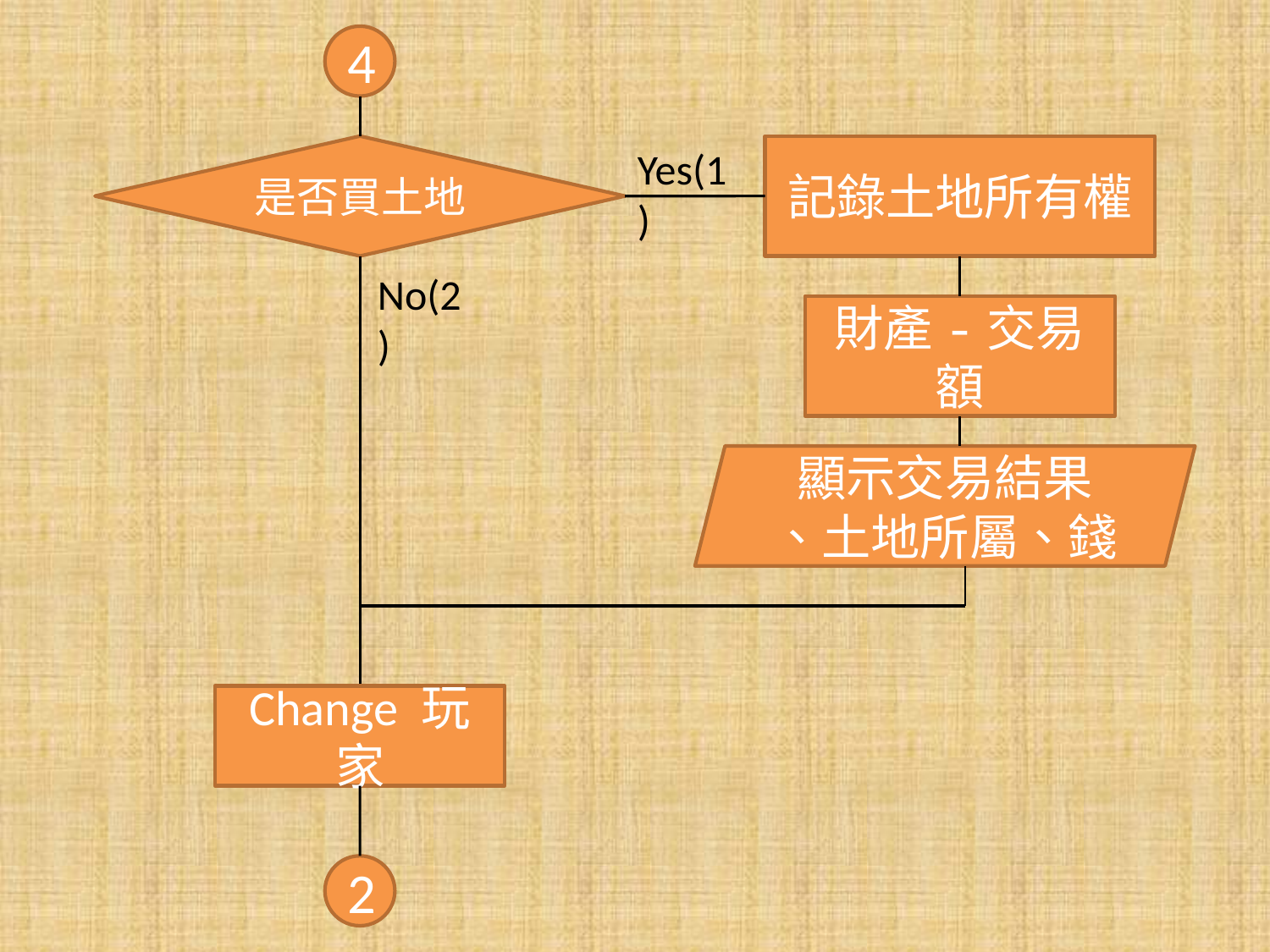

4
是否買土地
Yes(1)
記錄土地所有權
No(2)
財產-交易額
顯示交易結果
、土地所屬、錢
Change 玩家
2